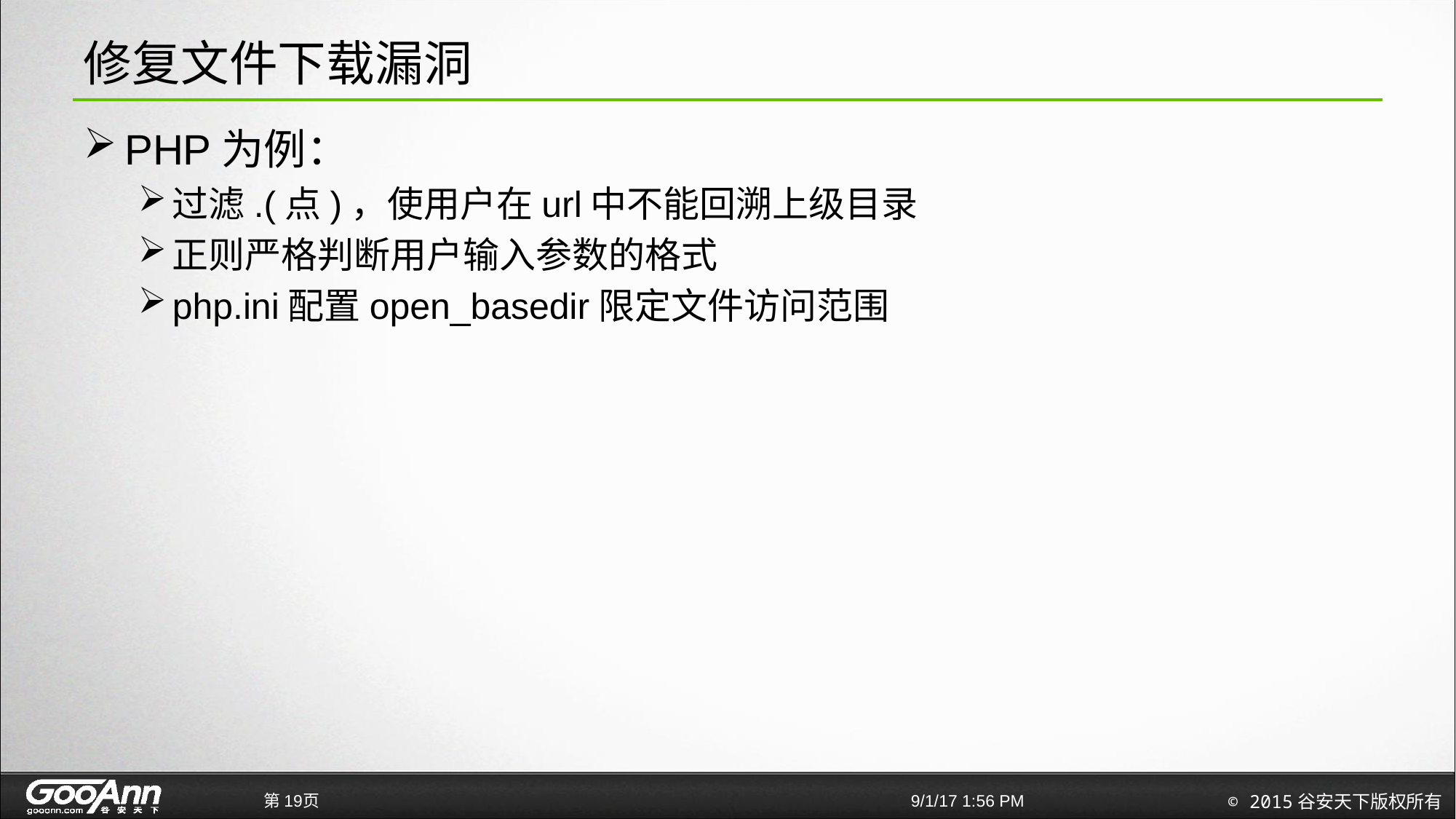

# 修复文件下载漏洞
PHP为例：
过滤.(点)，使用户在url中不能回溯上级目录
正则严格判断用户输入参数的格式
php.ini配置open_basedir限定文件访问范围